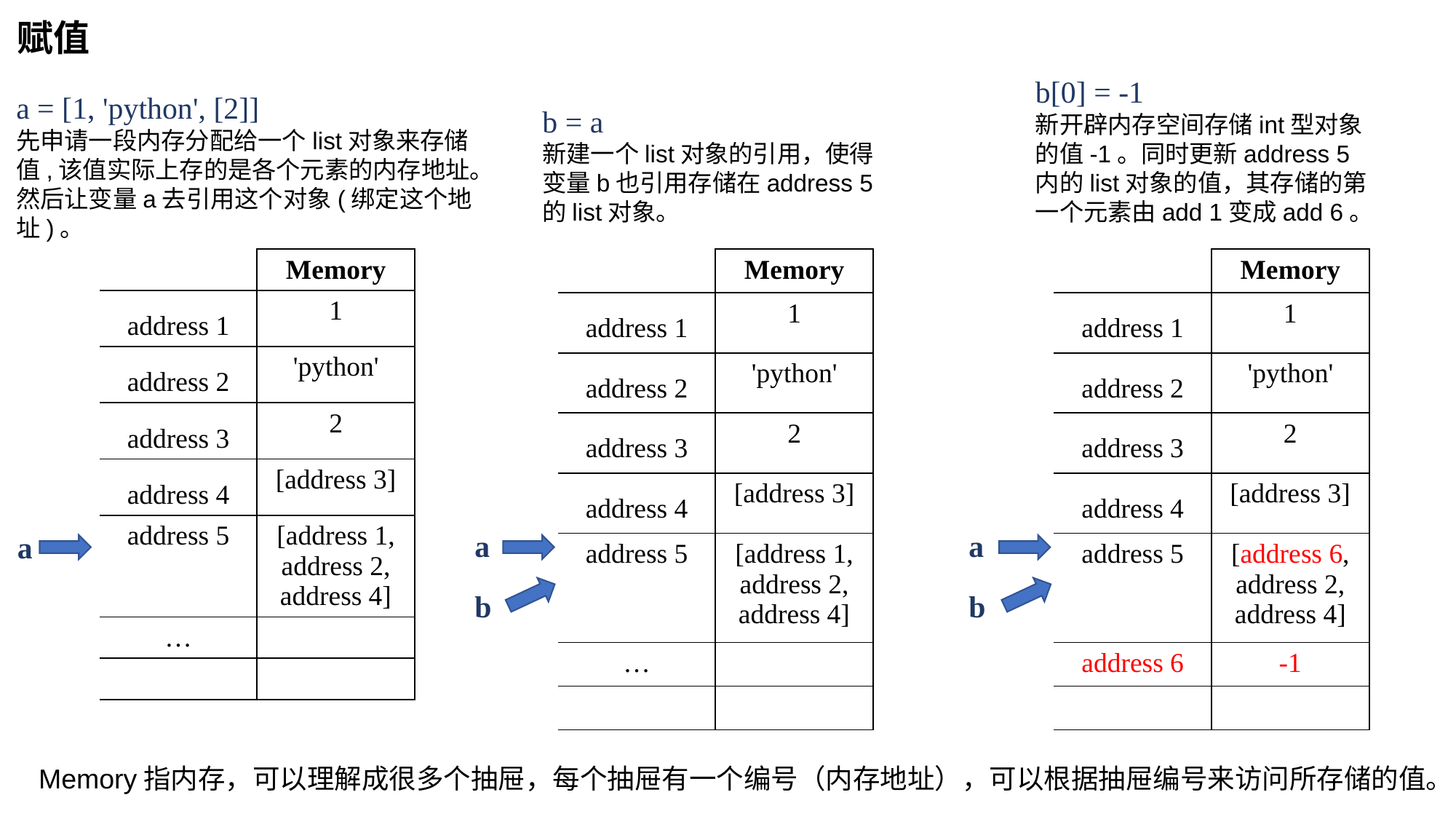

赋值
b[0] = -1
新开辟内存空间存储int型对象的值-1。同时更新address 5内的list对象的值，其存储的第一个元素由add 1变成add 6。
a = [1, 'python', [2]]
先申请一段内存分配给一个list对象来存储值,该值实际上存的是各个元素的内存地址。然后让变量a去引用这个对象(绑定这个地址)。
b = a
新建一个list对象的引用，使得变量b也引用存储在address 5的list对象。
|  | Memory |
| --- | --- |
| address 1 | 1 |
| address 2 | 'python' |
| address 3 | 2 |
| address 4 | [address 3] |
| address 5 | [address 1, address 2, address 4] |
| … |  |
|  |  |
|  | Memory |
| --- | --- |
| address 1 | 1 |
| address 2 | 'python' |
| address 3 | 2 |
| address 4 | [address 3] |
| address 5 | [address 1, address 2, address 4] |
| … |  |
|  |  |
|  | Memory |
| --- | --- |
| address 1 | 1 |
| address 2 | 'python' |
| address 3 | 2 |
| address 4 | [address 3] |
| address 5 | [address 6, address 2, address 4] |
| address 6 | -1 |
|  |  |
a
a
a

b
b
Memory指内存，可以理解成很多个抽屉，每个抽屉有一个编号（内存地址），可以根据抽屉编号来访问所存储的值。